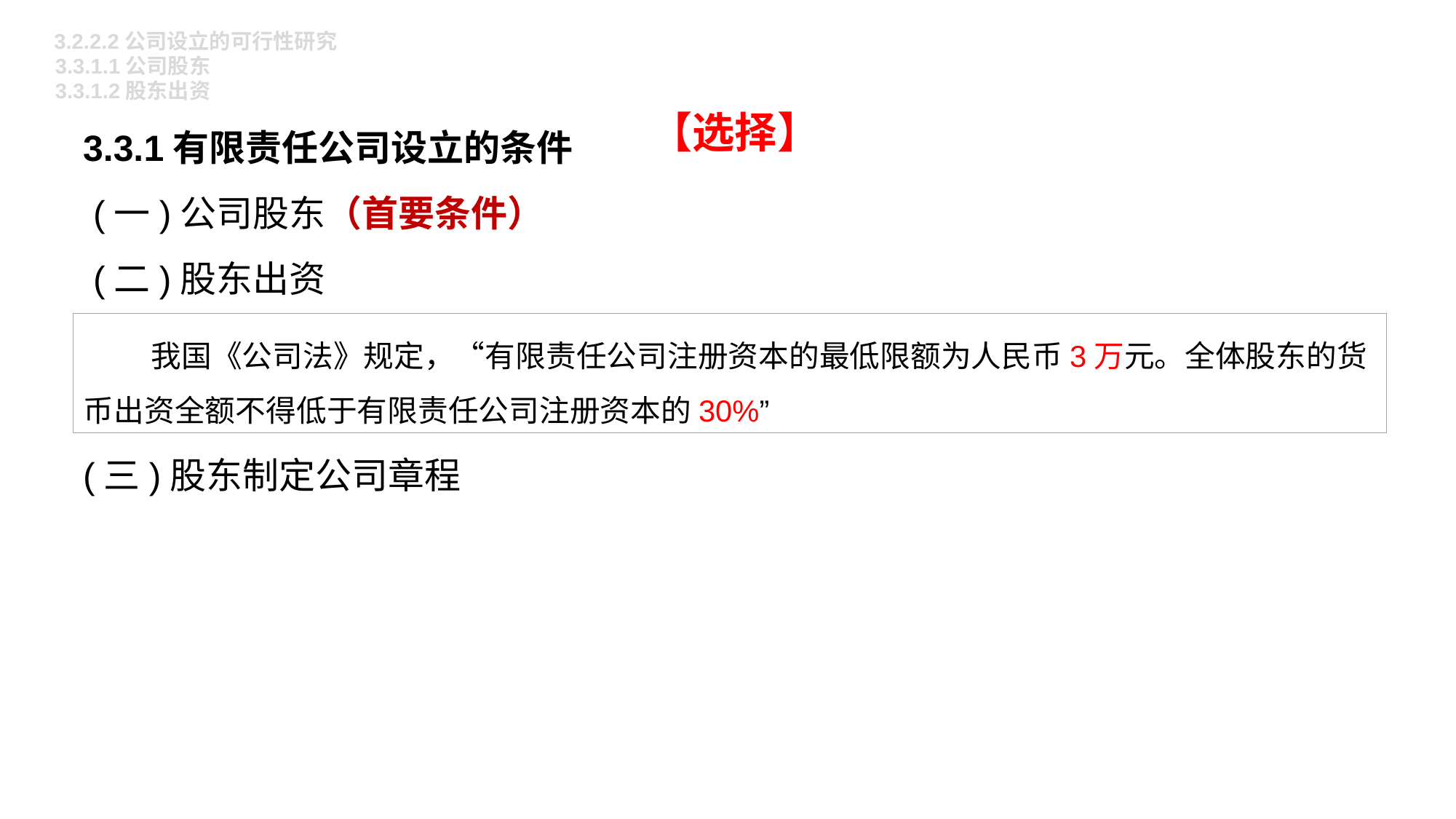

3.2.2.2公司设立的可行性研究
3.3.1.1公司股东
3.3.1.2股东出资
3.3.1有限责任公司设立的条件
 (一)公司股东（首要条件）
 (二)股东出资

(三)股东制定公司章程
【选择】
 我国《公司法》规定，“有限责任公司注册资本的最低限额为人民币3万元。全体股东的货币出资全额不得低于有限责任公司注册资本的30%”